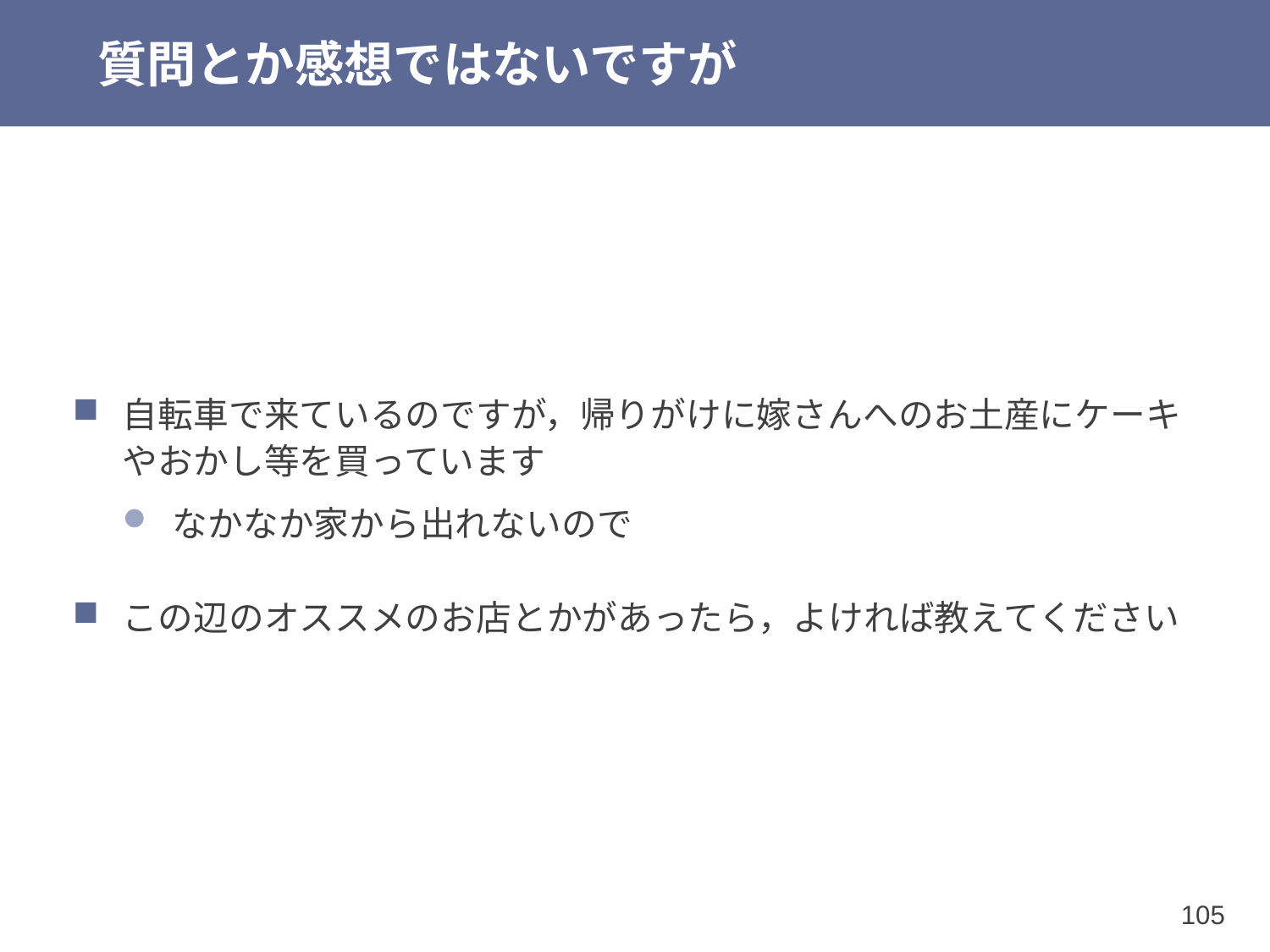

# 質問とか感想ではないですが
自転車で来ているのですが，帰りがけに嫁さんへのお土産にケーキやおかし等を買っています
なかなか家から出れないので
この辺のオススメのお店とかがあったら，よければ教えてください